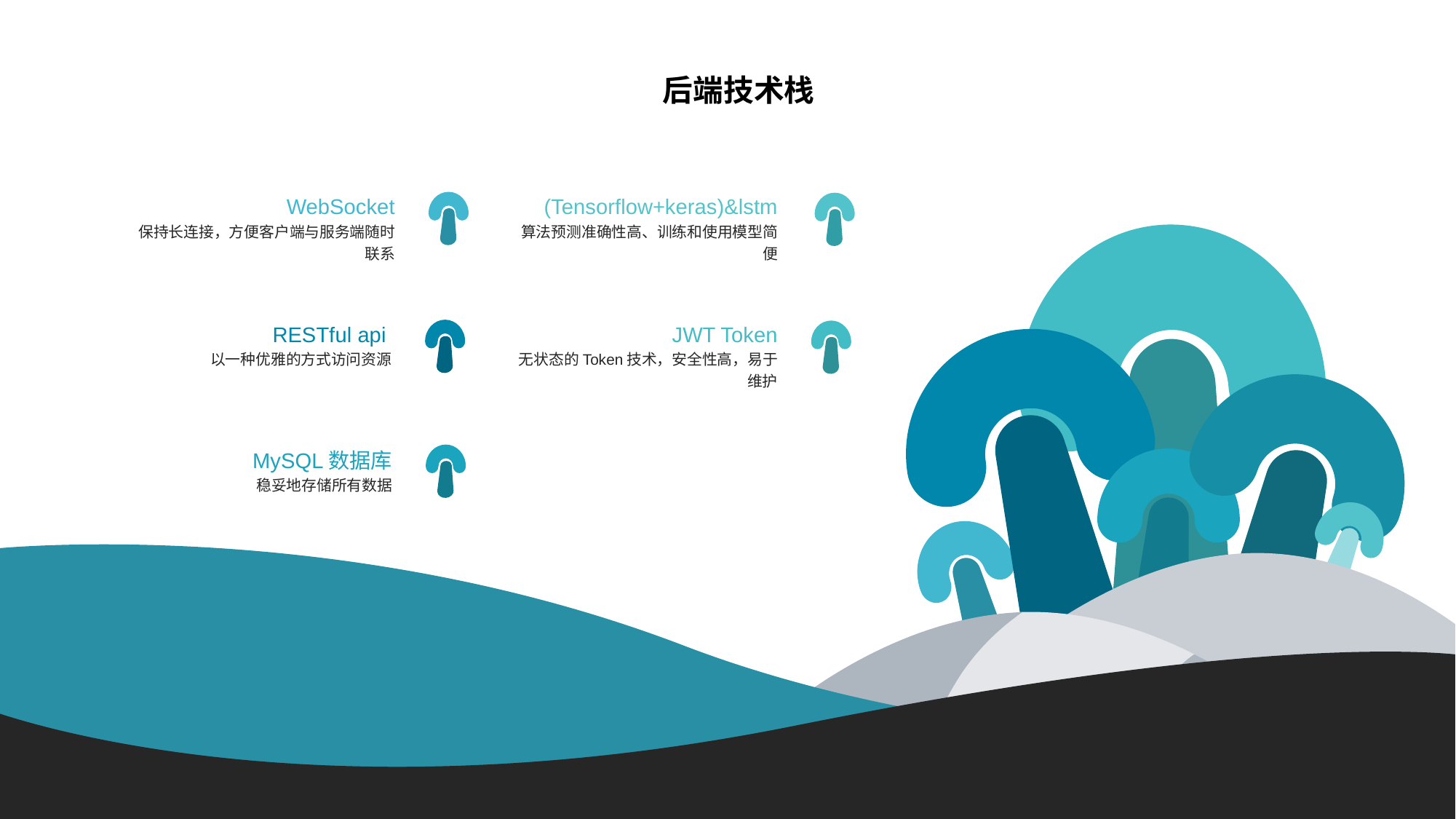

后端技术栈
WebSocket
保持长连接，方便客户端与服务端随时联系
(Tensorflow+keras)&lstm
算法预测准确性高、训练和使用模型简便

RESTful api
以一种优雅的方式访问资源
JWT Token
无状态的Token技术，安全性高，易于维护

MySQL数据库
稳妥地存储所有数据

216